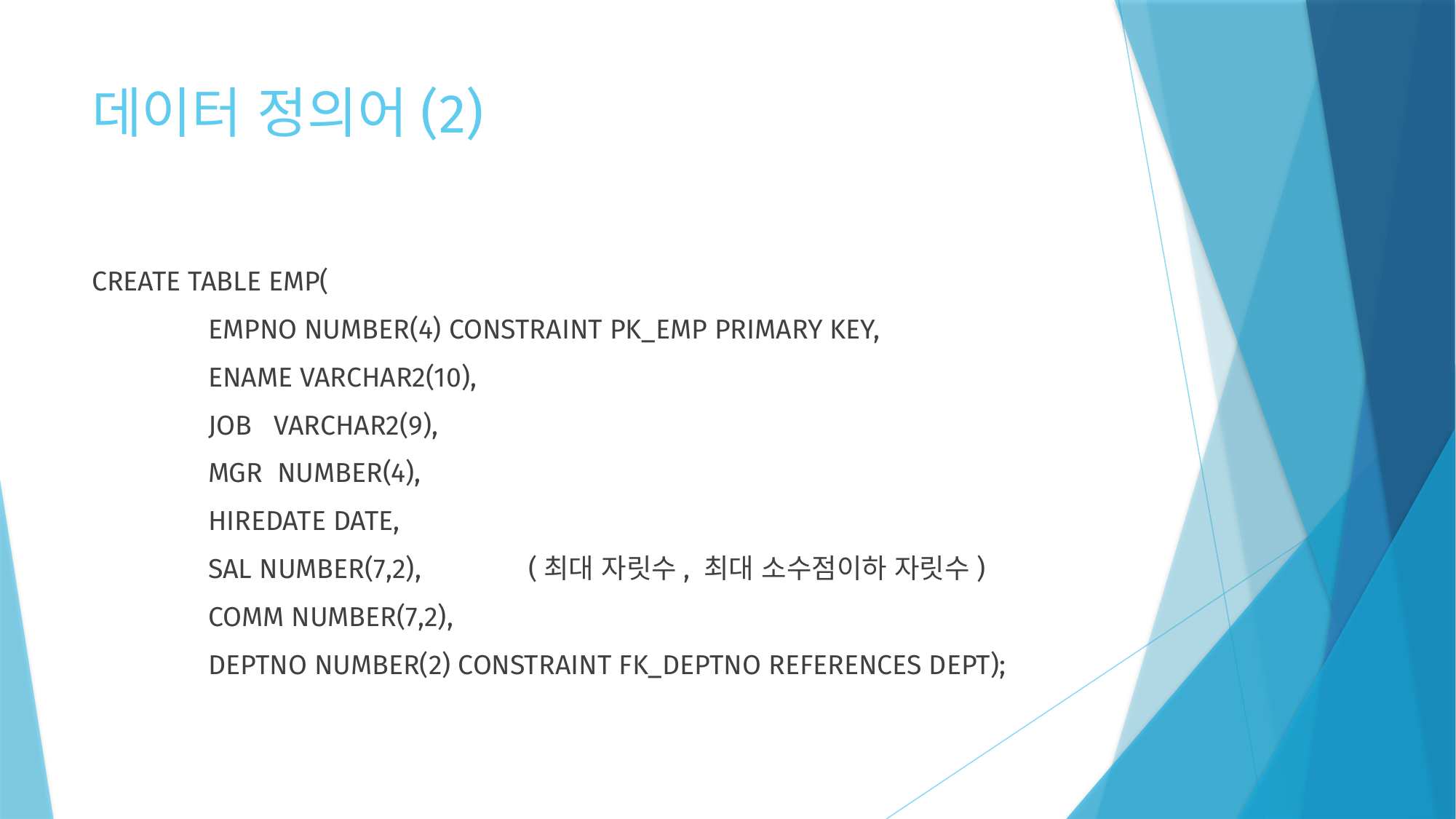

# 데이터 정의어(2)
CREATE TABLE EMP(
  	 EMPNO NUMBER(4) CONSTRAINT PK_EMP PRIMARY KEY,
	 ENAME VARCHAR2(10),
 	 JOB   VARCHAR2(9),
	 MGR  NUMBER(4),
	 HIREDATE DATE,
	 SAL NUMBER(7,2),	(최대 자릿수, 최대 소수점이하 자릿수)
	 COMM NUMBER(7,2),
	 DEPTNO NUMBER(2) CONSTRAINT FK_DEPTNO REFERENCES DEPT);